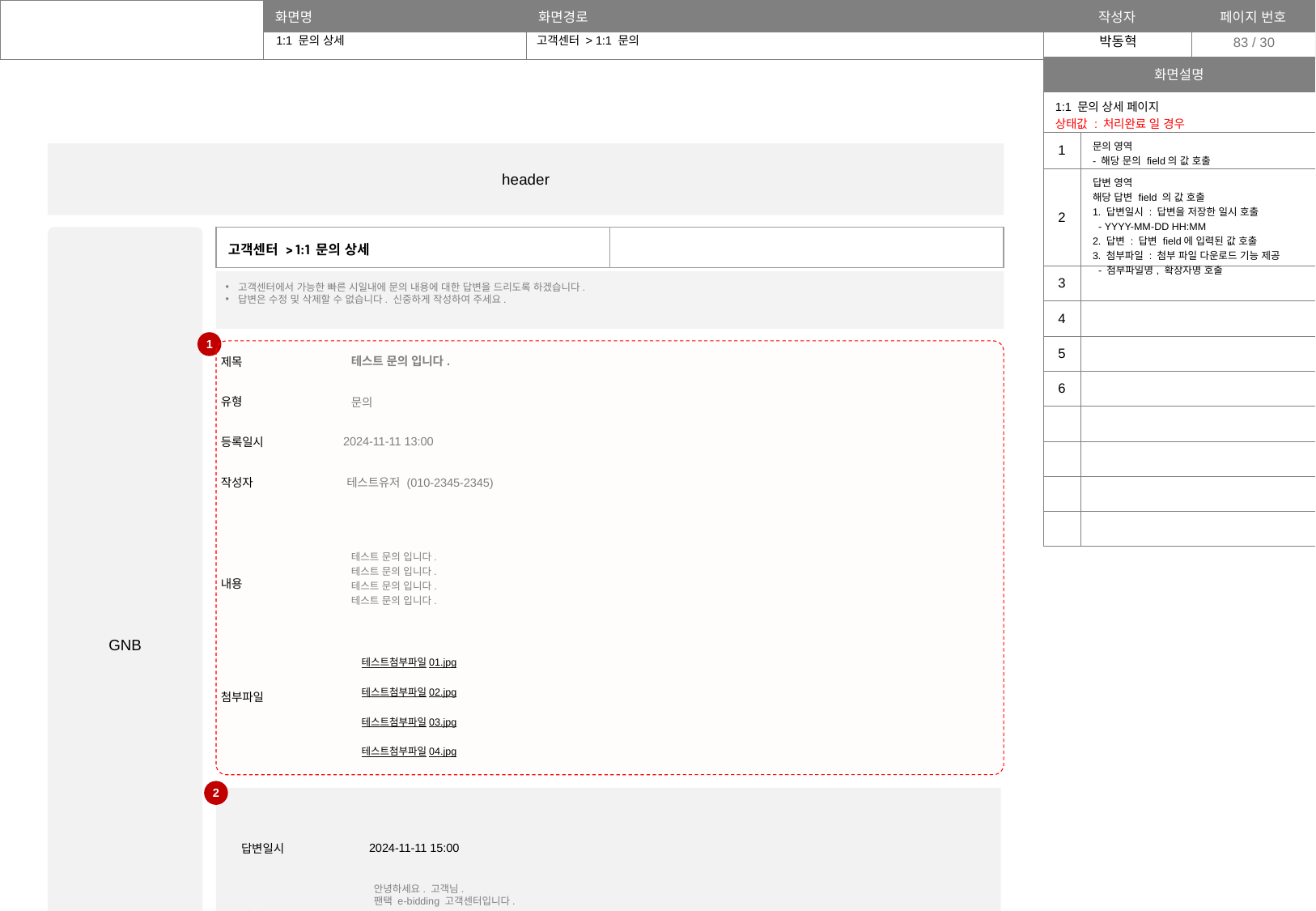

1:1 문의 상세
고객센터 > 1:1 문의
83
| 화면설명 |  |
| --- | --- |
| 1:1 문의 상세 페이지 상태값 : 처리완료 일 경우 |  |
| 1 | 문의 영역 - 해당 문의 field의 값 호출 |
| 2 | 답변 영역 해당 답변 field 의 값 호출 1. 답변일시 : 답변을 저장한 일시 호출 - YYYY-MM-DD HH:MM 2. 답변 : 답변 field에 입력된 값 호출 3. 첨부파일 : 첨부 파일 다운로드 기능 제공 - 첨부파일명, 확장자명 호출 |
| 3 |  |
| 4 |  |
| 5 |  |
| 6 |  |
|  |  |
|  |  |
|  |  |
|  |  |
header
GNB
| 고객센터 > 1:1 문의 상세 |  |
| --- | --- |
고객센터에서 가능한 빠른 시일내에 문의 내용에 대한 답변을 드리도록 하겠습니다.
답변은 수정 및 삭제할 수 없습니다. 신중하게 작성하여 주세요.
1

| 제목 |  |
| --- | --- |
| 유형 |  |
| 등록일시 | 2024-11-11 13:00 |
| 작성자 | 테스트유저 (010-2345-2345) |
| 내용 |  |
| 첨부파일 |  |
| 테스트 문의 입니다. |
| --- |
| 문의 |
| --- |
| 테스트 문의 입니다. 테스트 문의 입니다. 테스트 문의 입니다. 테스트 문의 입니다. |
| --- |
테스트첨부파일01.jpg
테스트첨부파일02.jpg
테스트첨부파일03.jpg
테스트첨부파일04.jpg
2

|  |  |
| --- | --- |
| 답변일시 | 2024-11-11 15:00 |
안녕하세요. 고객님.
팬택 e-bidding 고객센터입니다.

문의하신 내용에 대한 자세한 안내는 첨부파일을 참고해주세요.

감사합니다.
| 답변 |  |
| --- | --- |
| 첨부파일 |  |
테스트첨부파일11.zip
목록
footer